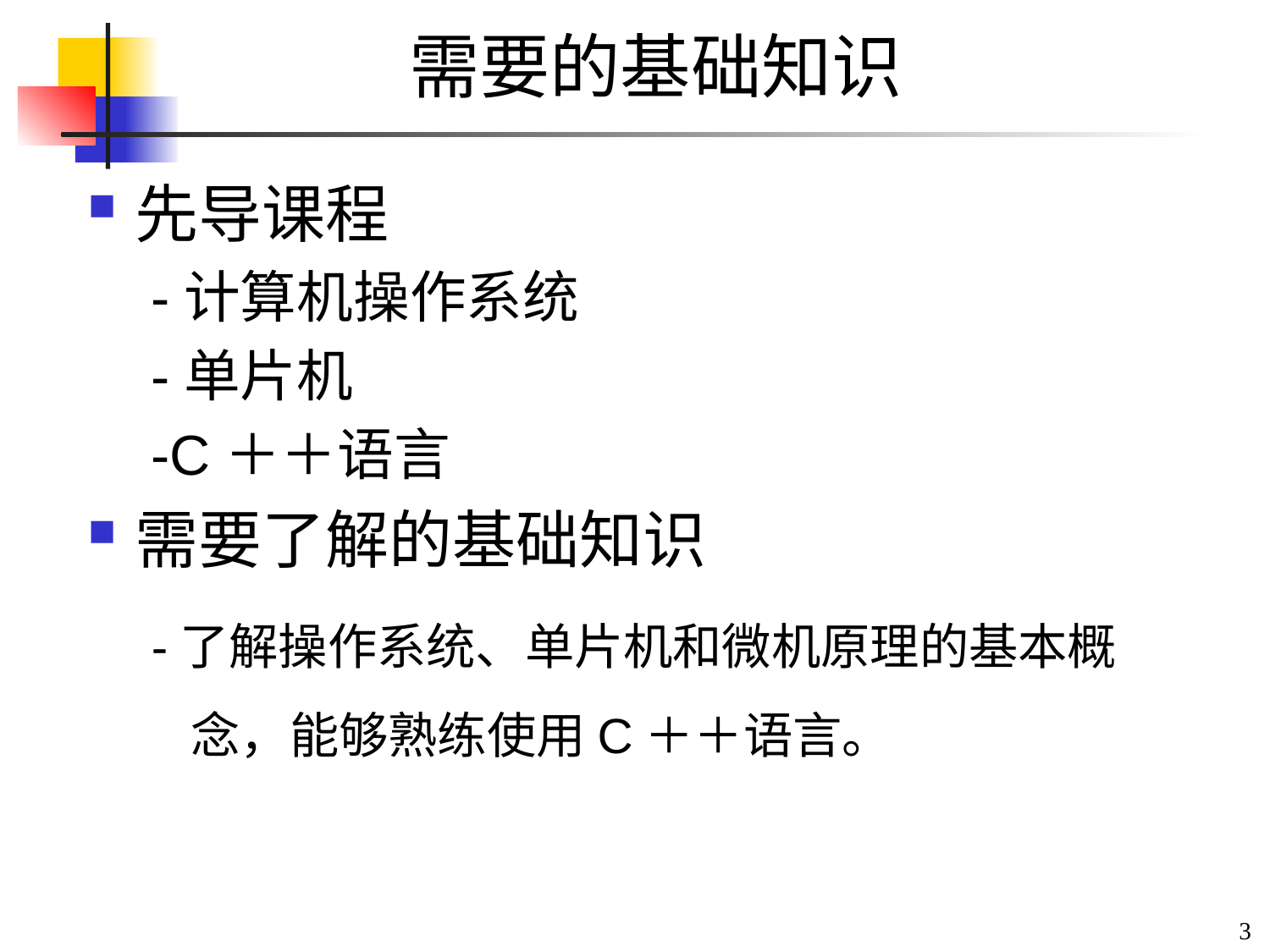

# 需要的基础知识
先导课程
-计算机操作系统
-单片机
-C＋＋语言
需要了解的基础知识
-了解操作系统、单片机和微机原理的基本概念，能够熟练使用C＋＋语言。